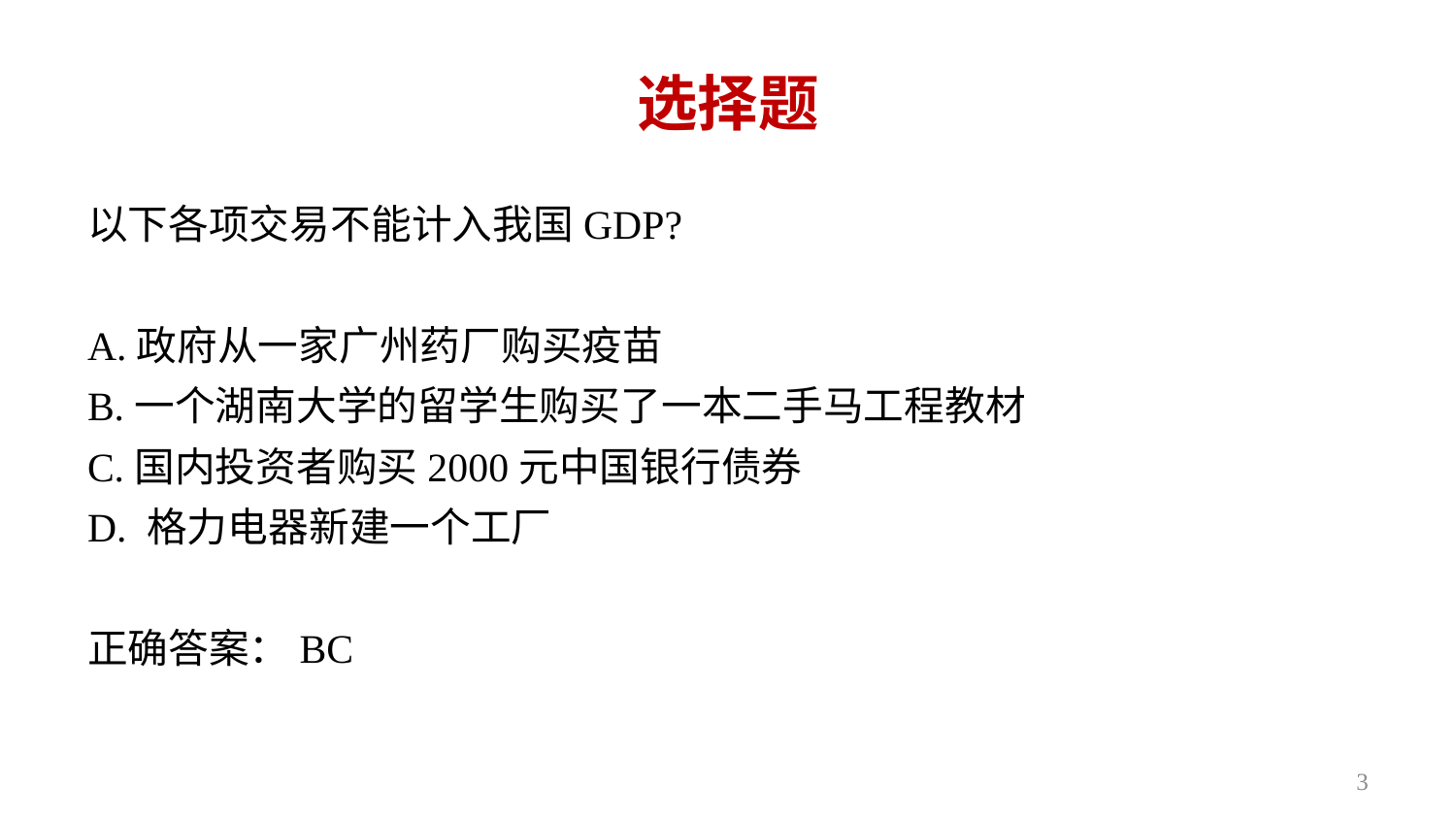

# 选择题
以下各项交易不能计入我国GDP?

A.政府从一家广州药厂购买疫苗
B.一个湖南大学的留学生购买了一本二手马工程教材
C.国内投资者购买2000元中国银行债券
D. 格力电器新建一个工厂

正确答案：BC
3